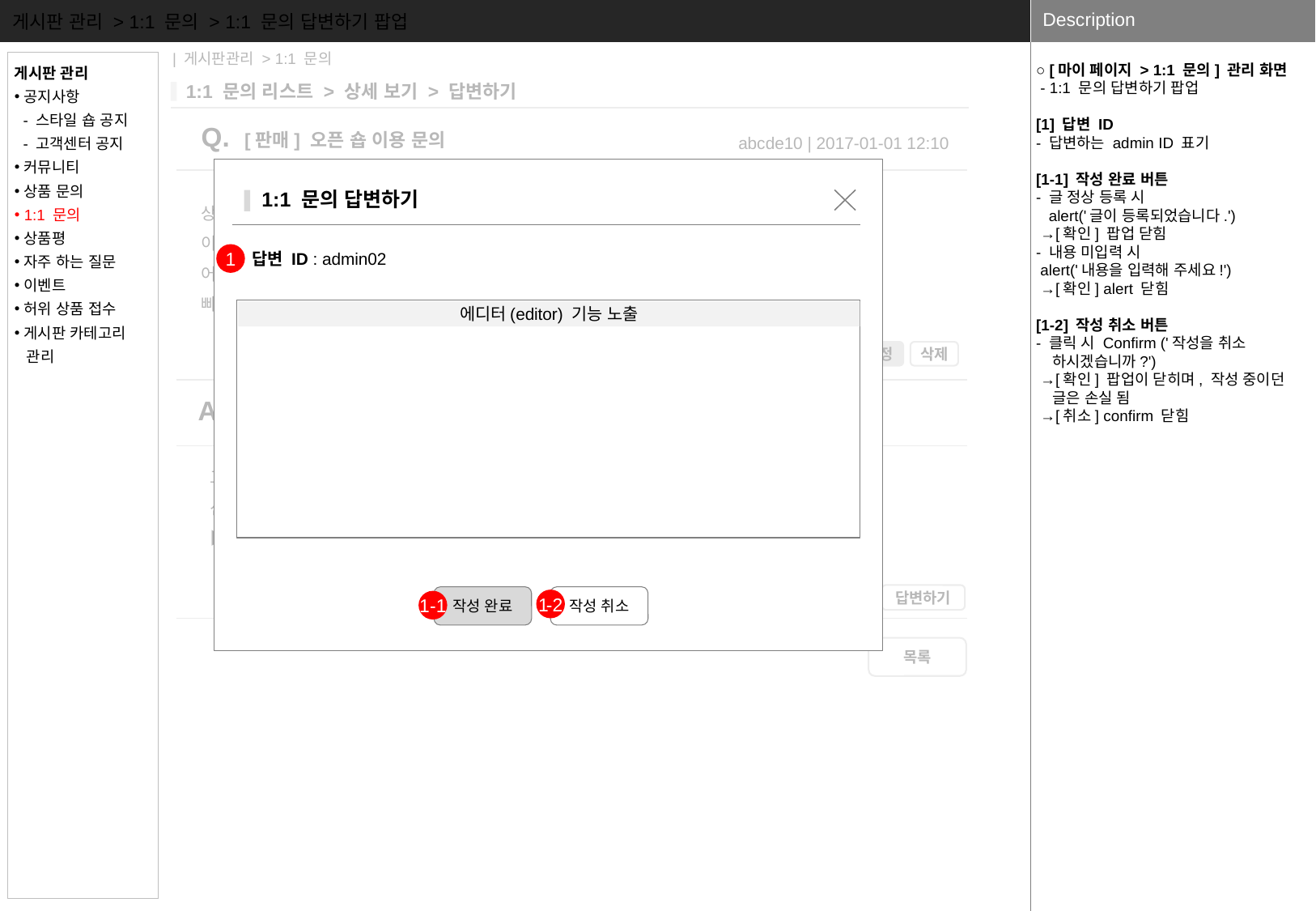

게시판 관리 > 1:1 문의 > 1:1 문의 답변하기 팝업

○ [마이 페이지 > 1:1 문의] 관리 화면
 - 1:1 문의 답변하기 팝업

[1] 답변 ID
- 답변하는 admin ID 표기

[1-1] 작성 완료 버튼
- 글 정상 등록 시
   alert('글이 등록되었습니다.')
 →[확인] 팝업 닫힘
- 내용 미입력 시
 alert('내용을 입력해 주세요!')
 →[확인] alert 닫힘

[1-2] 작성 취소 버튼
- 클릭 시 Confirm ('작성을 취소
   하시겠습니까?')
 →[확인] 팝업이 닫히며, 작성 중이던
   글은 손실 됨
 →[취소] confirm 닫힘

| 게시판관리 > 1:1 문의

게시판 관리
공지사항
  - 스타일 숍 공지
  - 고객센터 공지
커뮤니티
상품 문의
1:1 문의
상품평
자주 하는 질문
이벤트
허위 상품 접수
게시판 카테고리
  관리
1:1 문의 리스트 > 상세 보기 > 답변하기

Q.  [판매] 오픈 숍 이용 문의
abcde10 | 2017-01-01 12:10

1:1 문의 답변하기
상품을 판매하려고 오픈 숍에 상품 등록 버튼을 클릭하면,
이용 가능한 등급이 아니라고 합니다.
어떻게 하면 이용 할 수 있는 등급이 되나요?
빠른 답변 부탁드립니다.

답변 ID : admin02
1

에디터(editor) 기능 노출
수정
삭제
A. 답변 준비 중
고객님의 문의에 답변 준비 중입니다.
신속한 답변을 원하신다면 저희 고객센터로 문의 부탁드립니다.
▶ 고객센터 : 070-0000-0000
답변하기
수정
삭제
작성 완료
작성 취소
1-2
1-1
목록